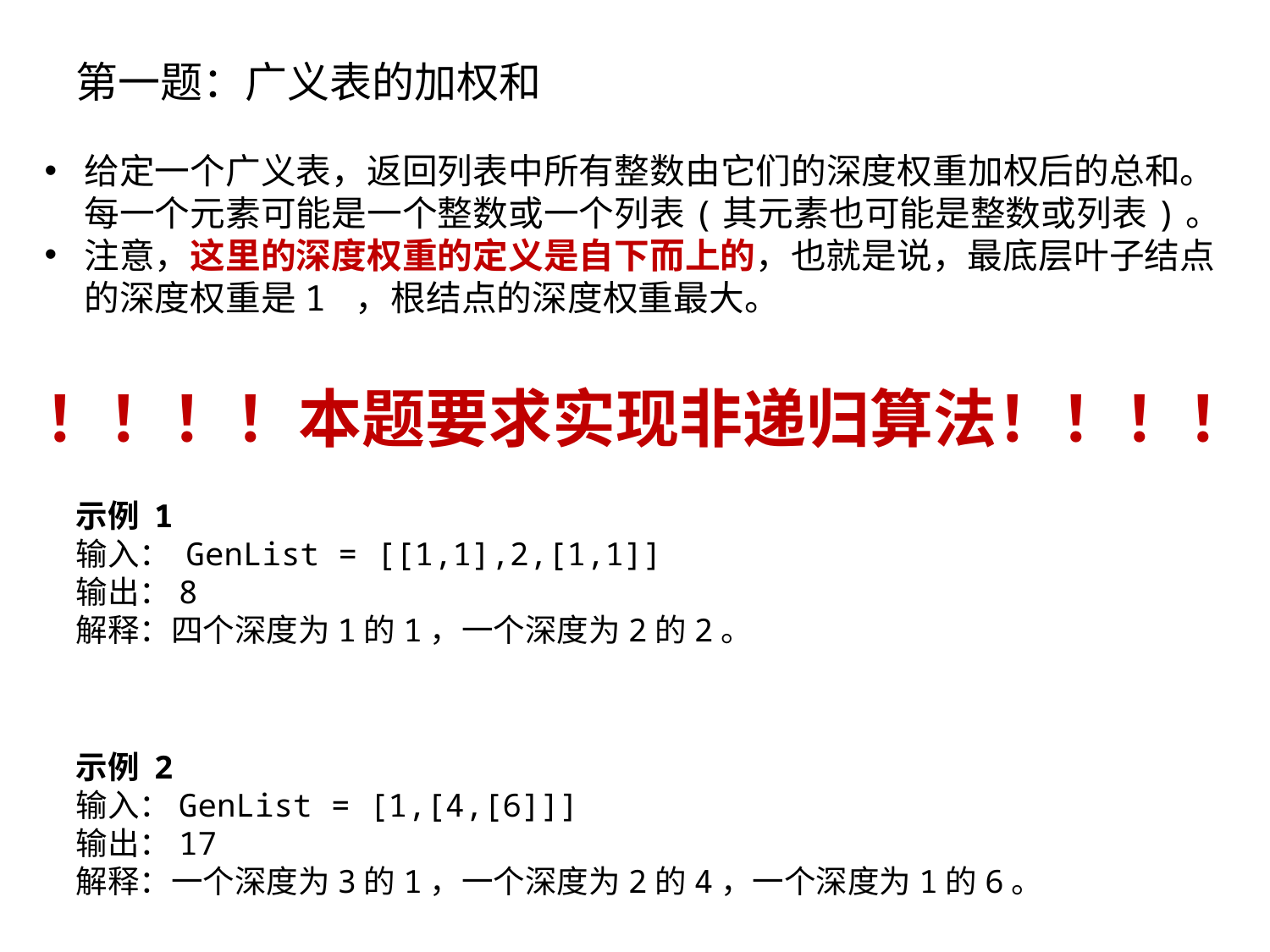

# 第一题：广义表的加权和
给定一个广义表，返回列表中所有整数由它们的深度权重加权后的总和。每一个元素可能是一个整数或一个列表(其元素也可能是整数或列表)。
注意，这里的深度权重的定义是自下而上的，也就是说，最底层叶子结点的深度权重是1 ，根结点的深度权重最大。
！！！！本题要求实现非递归算法！！！！
示例 1
输入： GenList = [[1,1],2,[1,1]]
输出：8
解释：四个深度为1的1，一个深度为2的2。

示例 2
输入：GenList = [1,[4,[6]]]
输出：17
解释：一个深度为3的1，一个深度为2的4，一个深度为1的6。